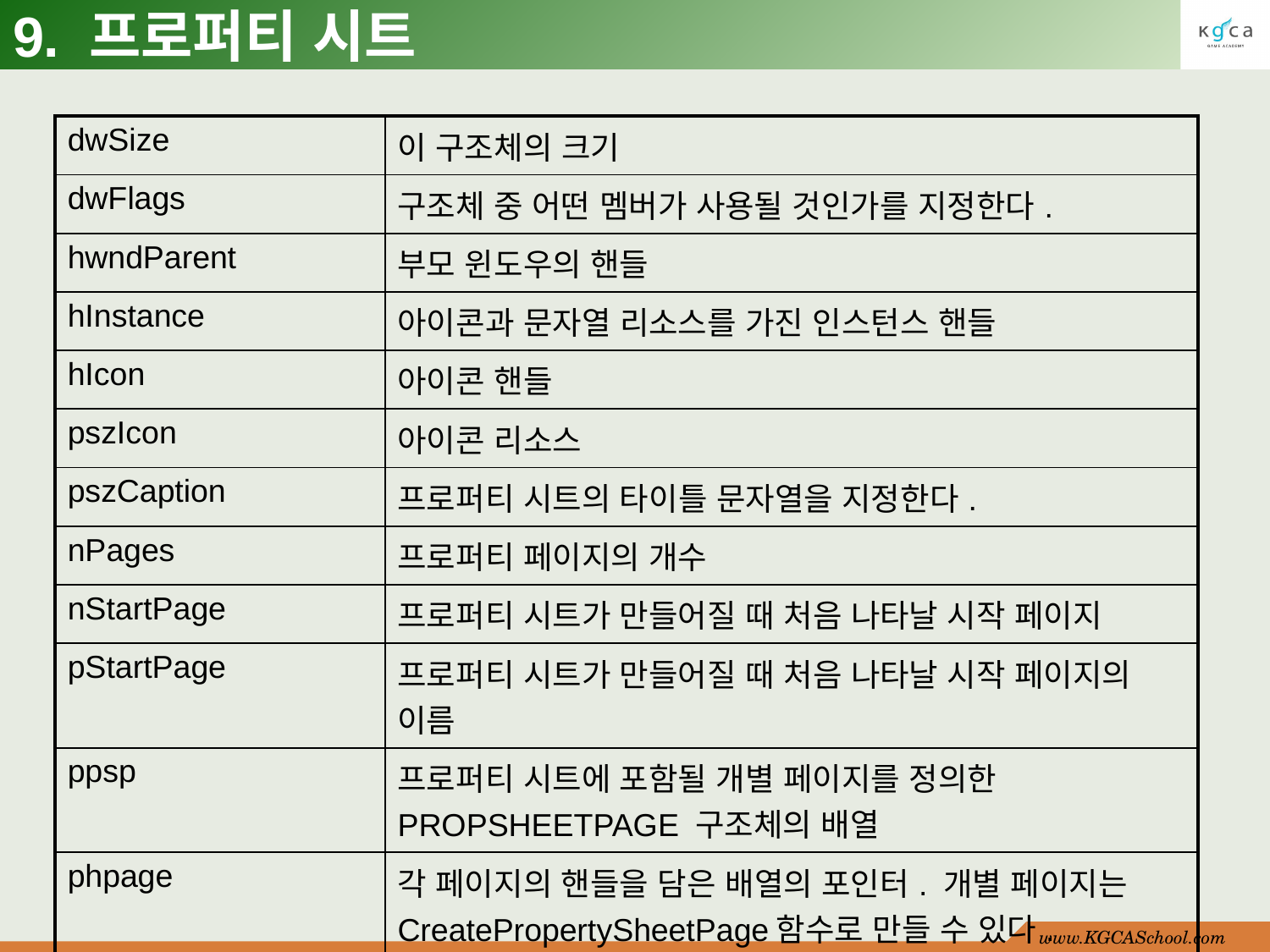

# 9. 프로퍼티 시트
| dwSize | 이 구조체의 크기 |
| --- | --- |
| dwFlags | 구조체 중 어떤 멤버가 사용될 것인가를 지정한다. |
| hwndParent | 부모 윈도우의 핸들 |
| hInstance | 아이콘과 문자열 리소스를 가진 인스턴스 핸들 |
| hIcon | 아이콘 핸들 |
| pszIcon | 아이콘 리소스 |
| pszCaption | 프로퍼티 시트의 타이틀 문자열을 지정한다. |
| nPages | 프로퍼티 페이지의 개수 |
| nStartPage | 프로퍼티 시트가 만들어질 때 처음 나타날 시작 페이지 |
| pStartPage | 프로퍼티 시트가 만들어질 때 처음 나타날 시작 페이지의 이름 |
| ppsp | 프로퍼티 시트에 포함될 개별 페이지를 정의한 PROPSHEETPAGE 구조체의 배열 |
| phpage | 각 페이지의 핸들을 담은 배열의 포인터. 개별 페이지는 CreatePropertySheetPage함수로 만들 수 있다. |